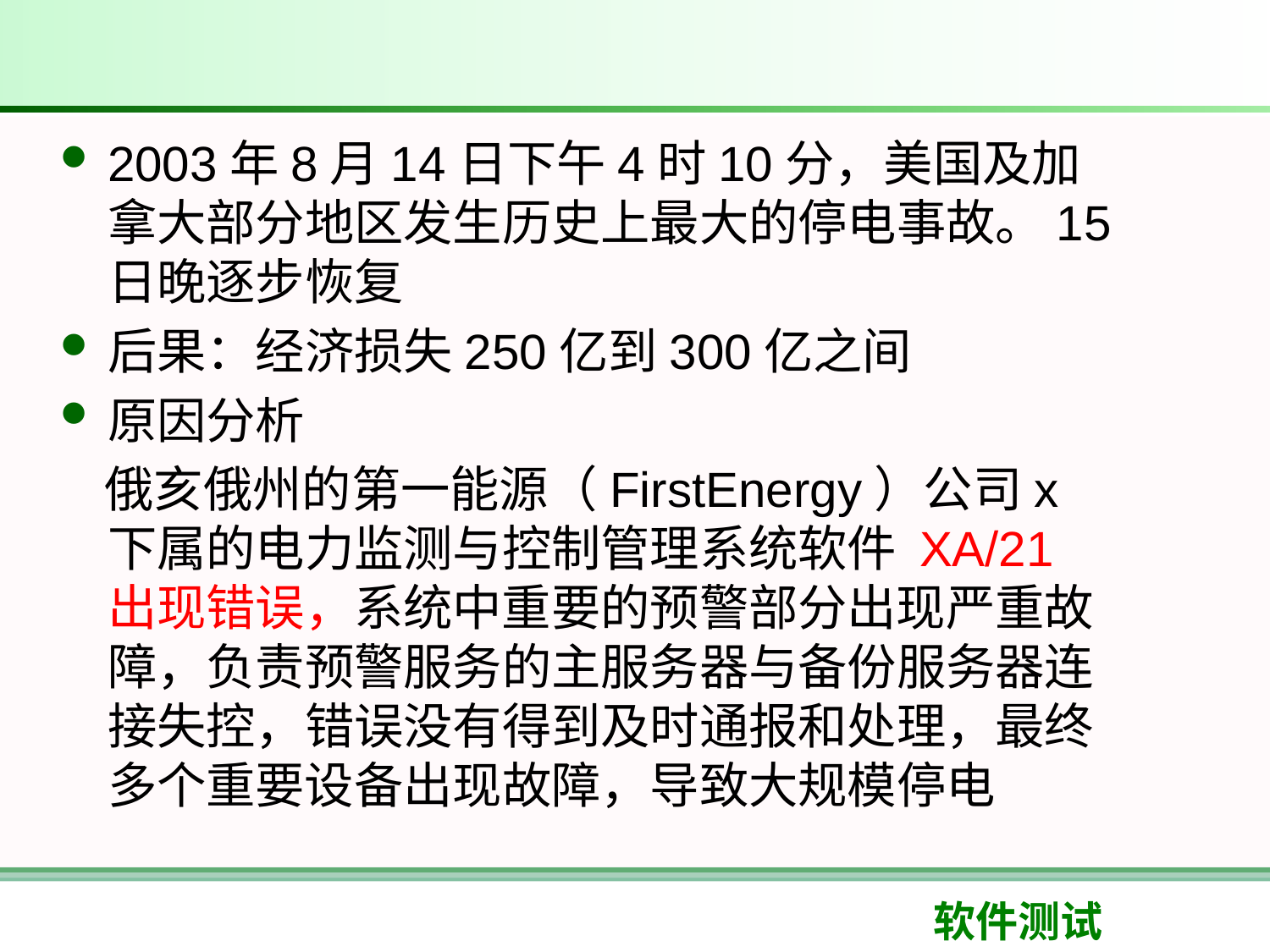

2003年8月14日下午4时10分，美国及加拿大部分地区发生历史上最大的停电事故。15日晚逐步恢复
后果：经济损失250亿到300亿之间
原因分析
   俄亥俄州的第一能源（FirstEnergy）公司x下属的电力监测与控制管理系统软件 XA/21 出现错误，系统中重要的预警部分出现严重故障，负责预警服务的主服务器与备份服务器连接失控，错误没有得到及时通报和处理，最终多个重要设备出现故障，导致大规模停电